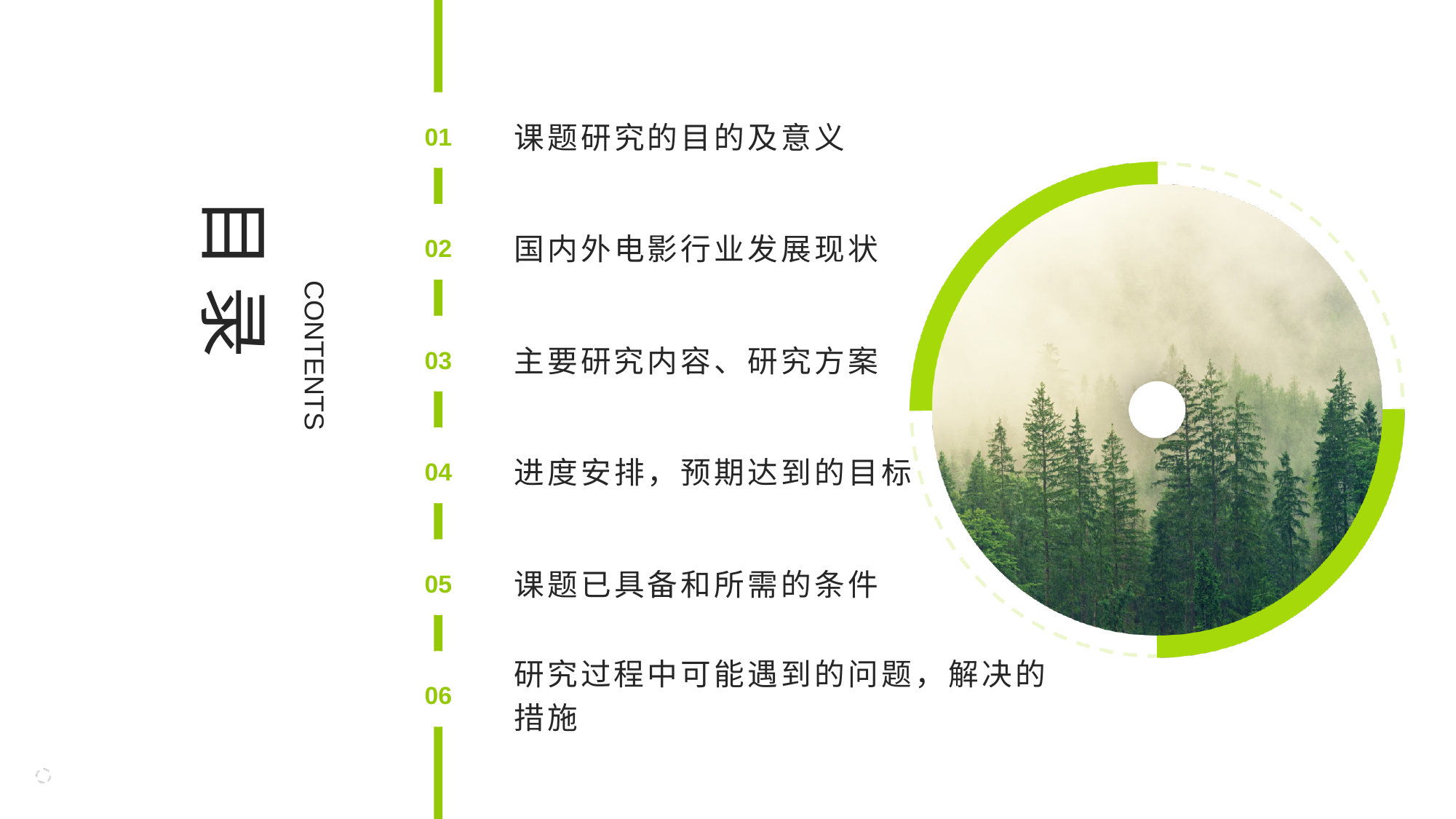

课题研究的目的及意义
01
目 录
CONTENTS
国内外电影行业发展现状
02
主要研究内容、研究方案
03
进度安排，预期达到的目标
04
课题已具备和所需的条件
05
研究过程中可能遇到的问题，解决的措施
06